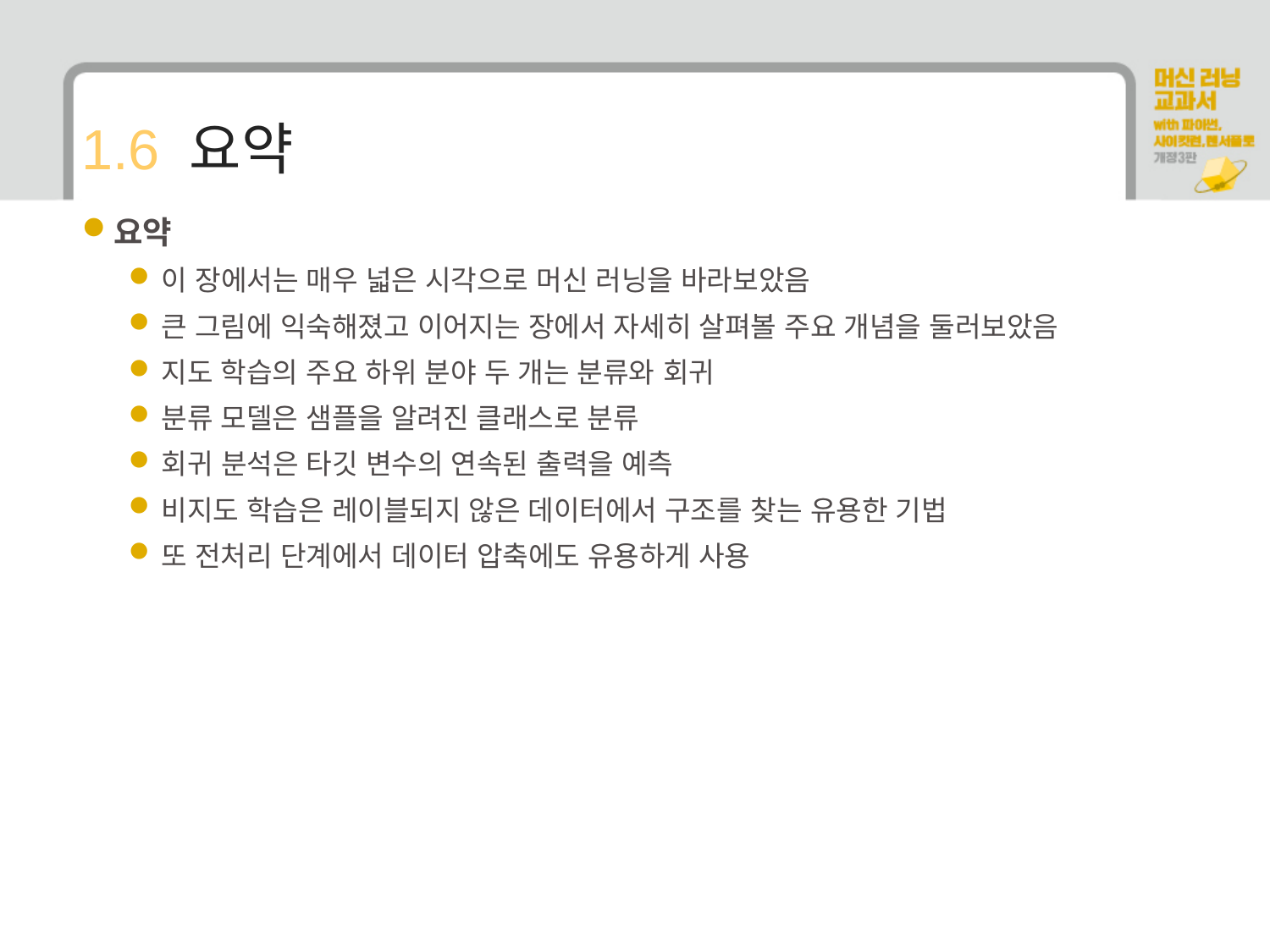

# 1.6 요약
요약
이 장에서는 매우 넓은 시각으로 머신 러닝을 바라보았음
큰 그림에 익숙해졌고 이어지는 장에서 자세히 살펴볼 주요 개념을 둘러보았음
지도 학습의 주요 하위 분야 두 개는 분류와 회귀
분류 모델은 샘플을 알려진 클래스로 분류
회귀 분석은 타깃 변수의 연속된 출력을 예측
비지도 학습은 레이블되지 않은 데이터에서 구조를 찾는 유용한 기법
또 전처리 단계에서 데이터 압축에도 유용하게 사용